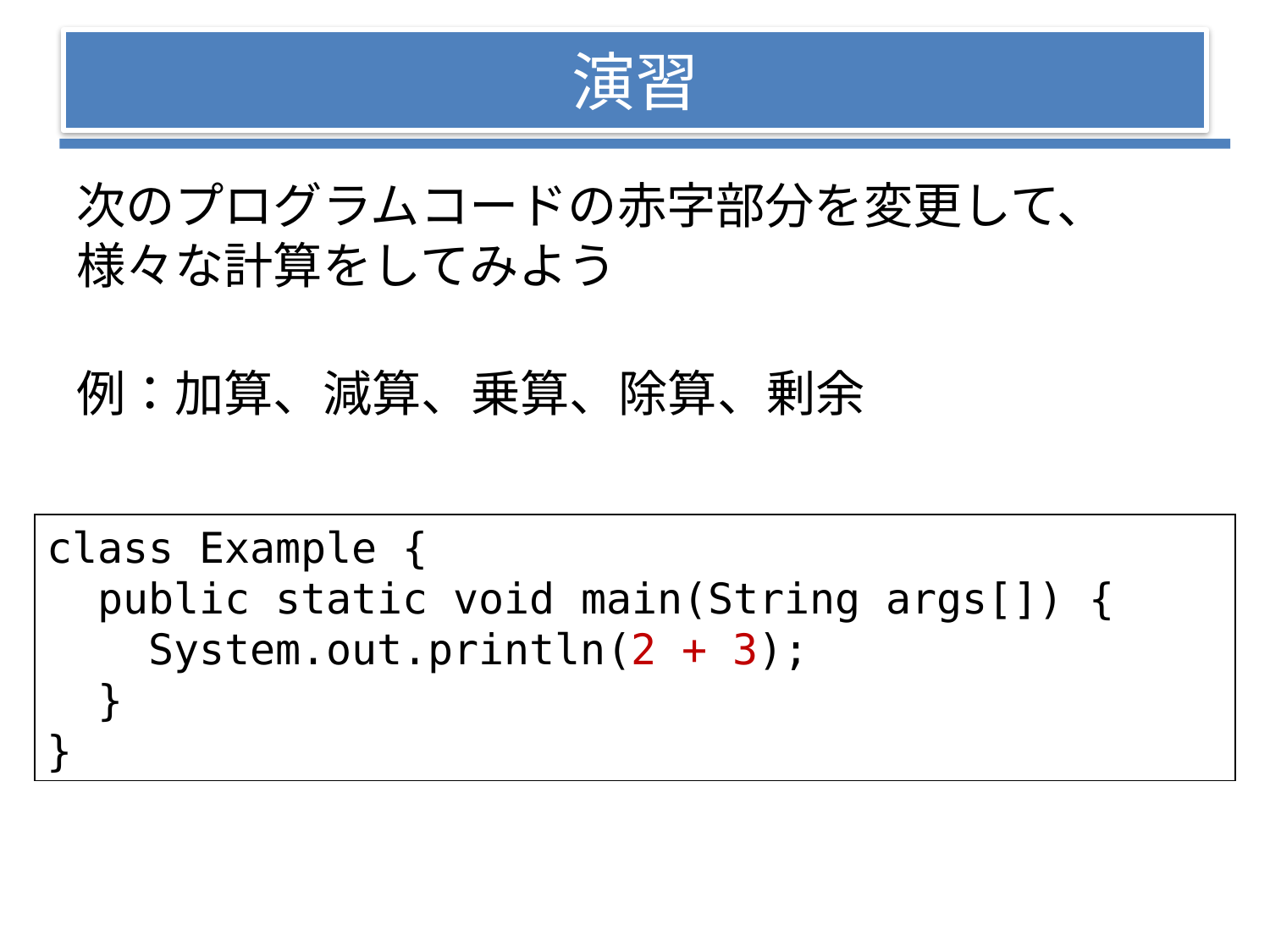

# 演習
次のプログラムコードの赤字部分を変更して、様々な計算をしてみよう
例：加算、減算、乗算、除算、剰余
class Example {
  public static void main(String args[]) {
    System.out.println(2 + 3);
  }
}